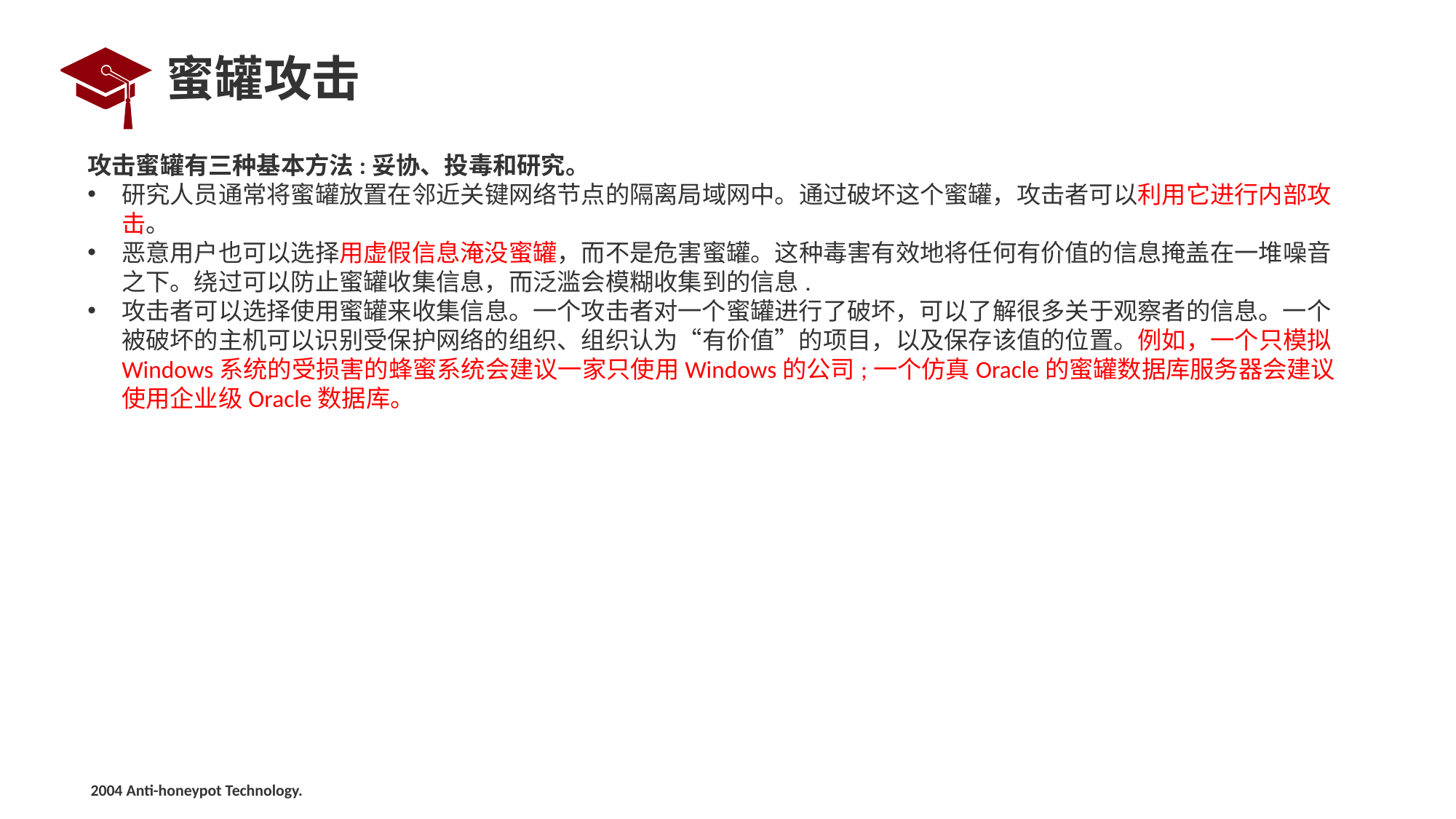

# 蜜罐攻击
攻击蜜罐有三种基本方法:妥协、投毒和研究。
研究人员通常将蜜罐放置在邻近关键网络节点的隔离局域网中。通过破坏这个蜜罐，攻击者可以利用它进行内部攻击。
恶意用户也可以选择用虚假信息淹没蜜罐，而不是危害蜜罐。这种毒害有效地将任何有价值的信息掩盖在一堆噪音之下。绕过可以防止蜜罐收集信息，而泛滥会模糊收集到的信息.
攻击者可以选择使用蜜罐来收集信息。一个攻击者对一个蜜罐进行了破坏，可以了解很多关于观察者的信息。一个被破坏的主机可以识别受保护网络的组织、组织认为“有价值”的项目，以及保存该值的位置。例如，一个只模拟Windows系统的受损害的蜂蜜系统会建议一家只使用Windows的公司;一个仿真Oracle的蜜罐数据库服务器会建议使用企业级Oracle数据库。
2004 Anti-honeypot Technology.